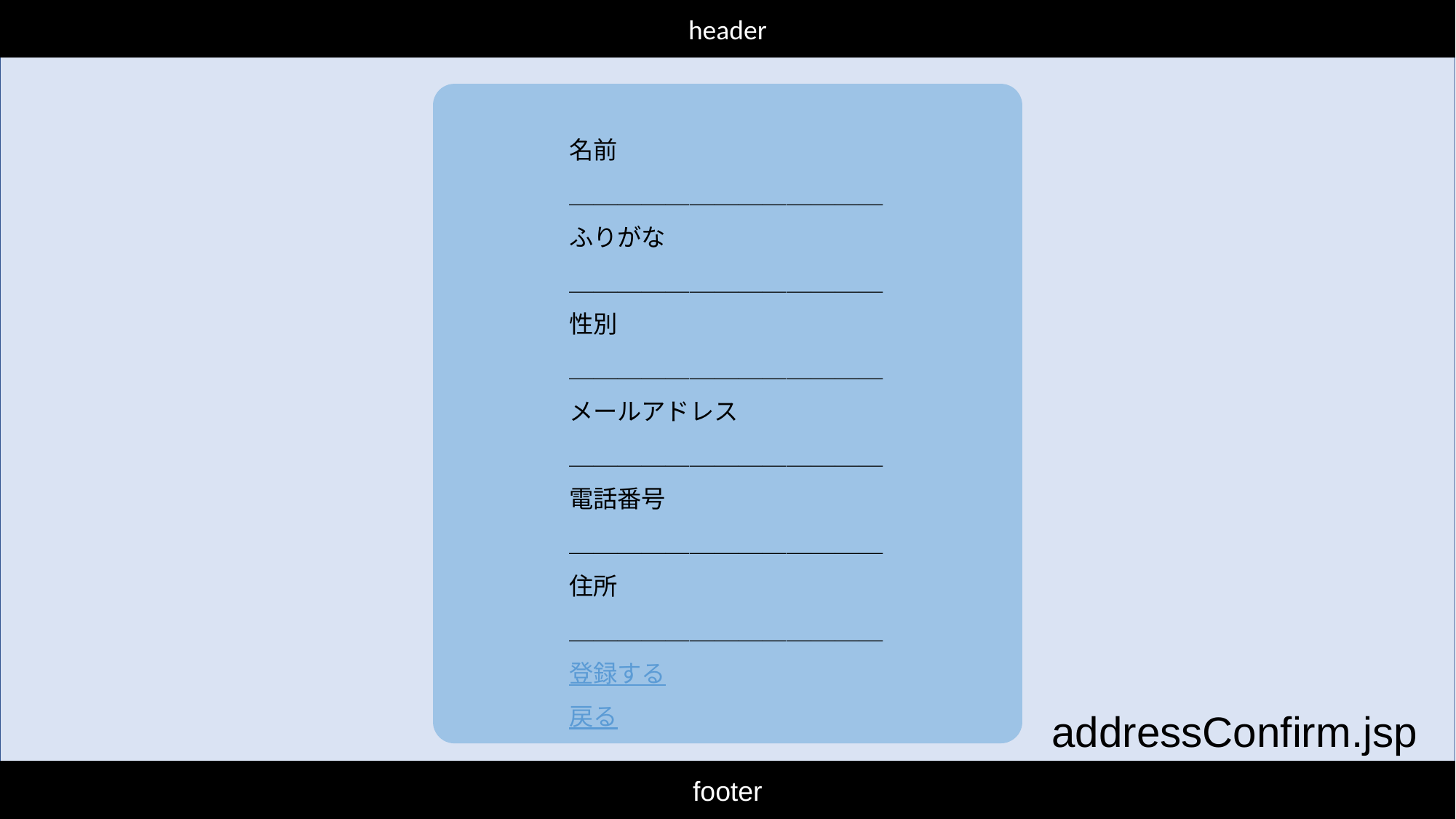

header

名前
＿＿＿＿＿＿＿＿＿＿＿＿＿
ふりがな
＿＿＿＿＿＿＿＿＿＿＿＿＿
性別
＿＿＿＿＿＿＿＿＿＿＿＿＿
メールアドレス
＿＿＿＿＿＿＿＿＿＿＿＿＿
電話番号
＿＿＿＿＿＿＿＿＿＿＿＿＿
住所
＿＿＿＿＿＿＿＿＿＿＿＿＿
登録する
戻る
addressConfirm.jsp
footer